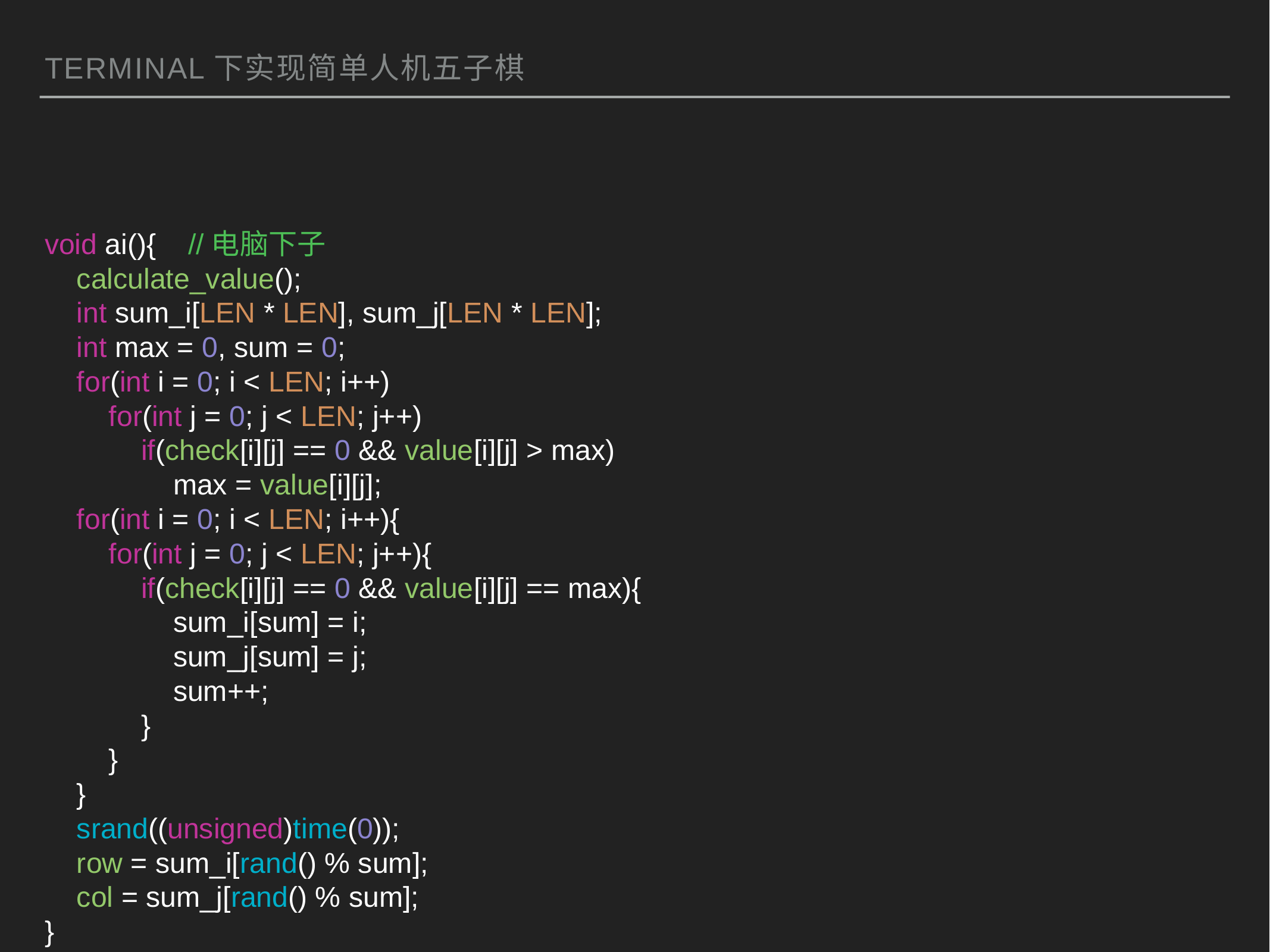

terminal下实现简单人机五子棋
void ai(){    //电脑下子
    calculate_value();
    int sum_i[LEN * LEN], sum_j[LEN * LEN];
    int max = 0, sum = 0;
    for(int i = 0; i < LEN; i++)
        for(int j = 0; j < LEN; j++)
            if(check[i][j] == 0 && value[i][j] > max)
                max = value[i][j];
    for(int i = 0; i < LEN; i++){
        for(int j = 0; j < LEN; j++){
            if(check[i][j] == 0 && value[i][j] == max){
                sum_i[sum] = i;
                sum_j[sum] = j;
                sum++;
            }
        }
    }
    srand((unsigned)time(0));
    row = sum_i[rand() % sum];
    col = sum_j[rand() % sum];
}